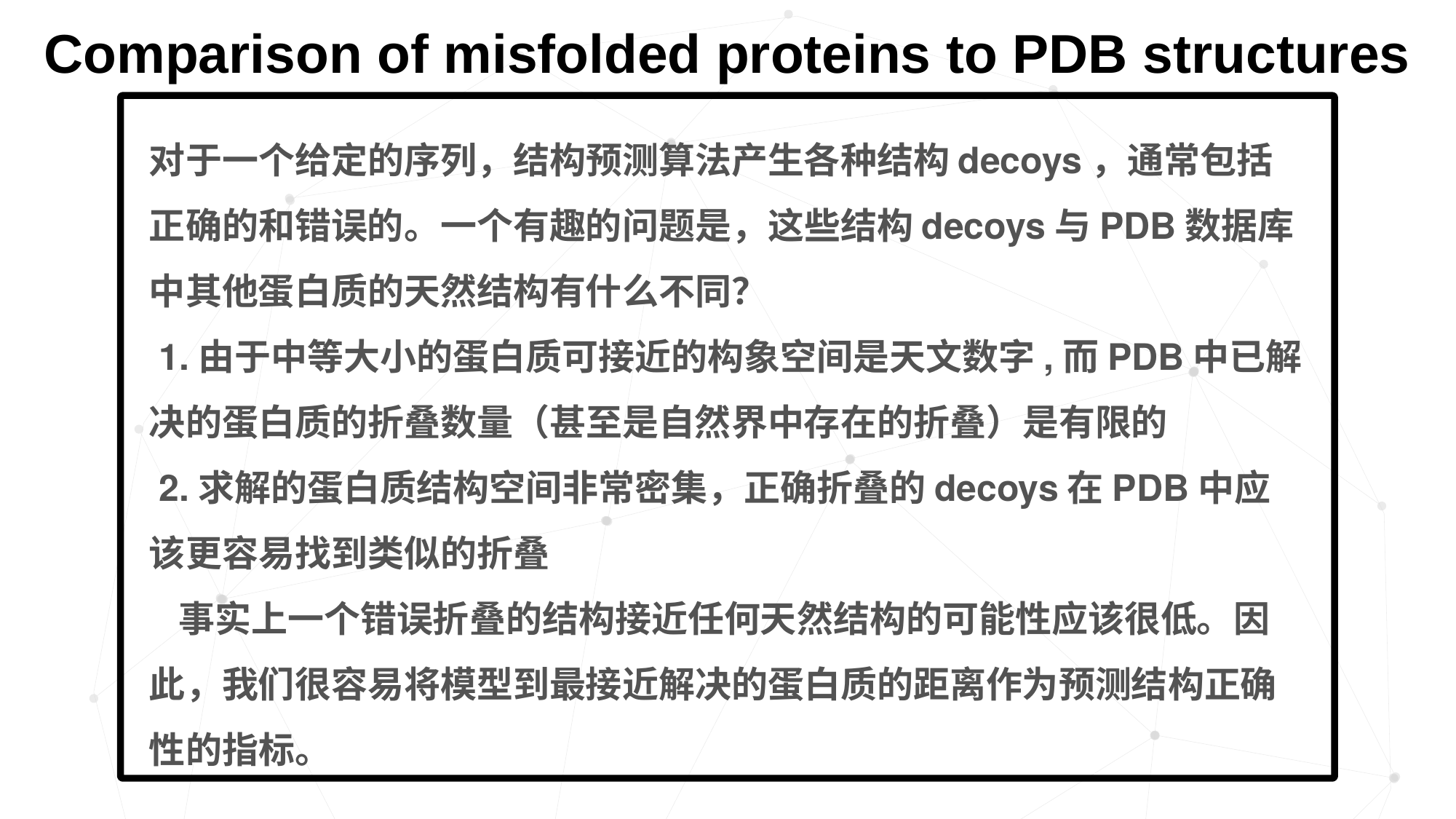

Comparison of misfolded proteins to PDB structures

对于一个给定的序列，结构预测算法产生各种结构decoys，通常包括正确的和错误的。一个有趣的问题是，这些结构decoys与PDB数据库中其他蛋白质的天然结构有什么不同？
 1.由于中等大小的蛋白质可接近的构象空间是天文数字,而PDB中已解决的蛋白质的折叠数量（甚至是自然界中存在的折叠）是有限的
 2.求解的蛋白质结构空间非常密集，正确折叠的decoys在PDB中应该更容易找到类似的折叠
  事实上一个错误折叠的结构接近任何天然结构的可能性应该很低。因此，我们很容易将模型到最接近解决的蛋白质的距离作为预测结构正确性的指标。